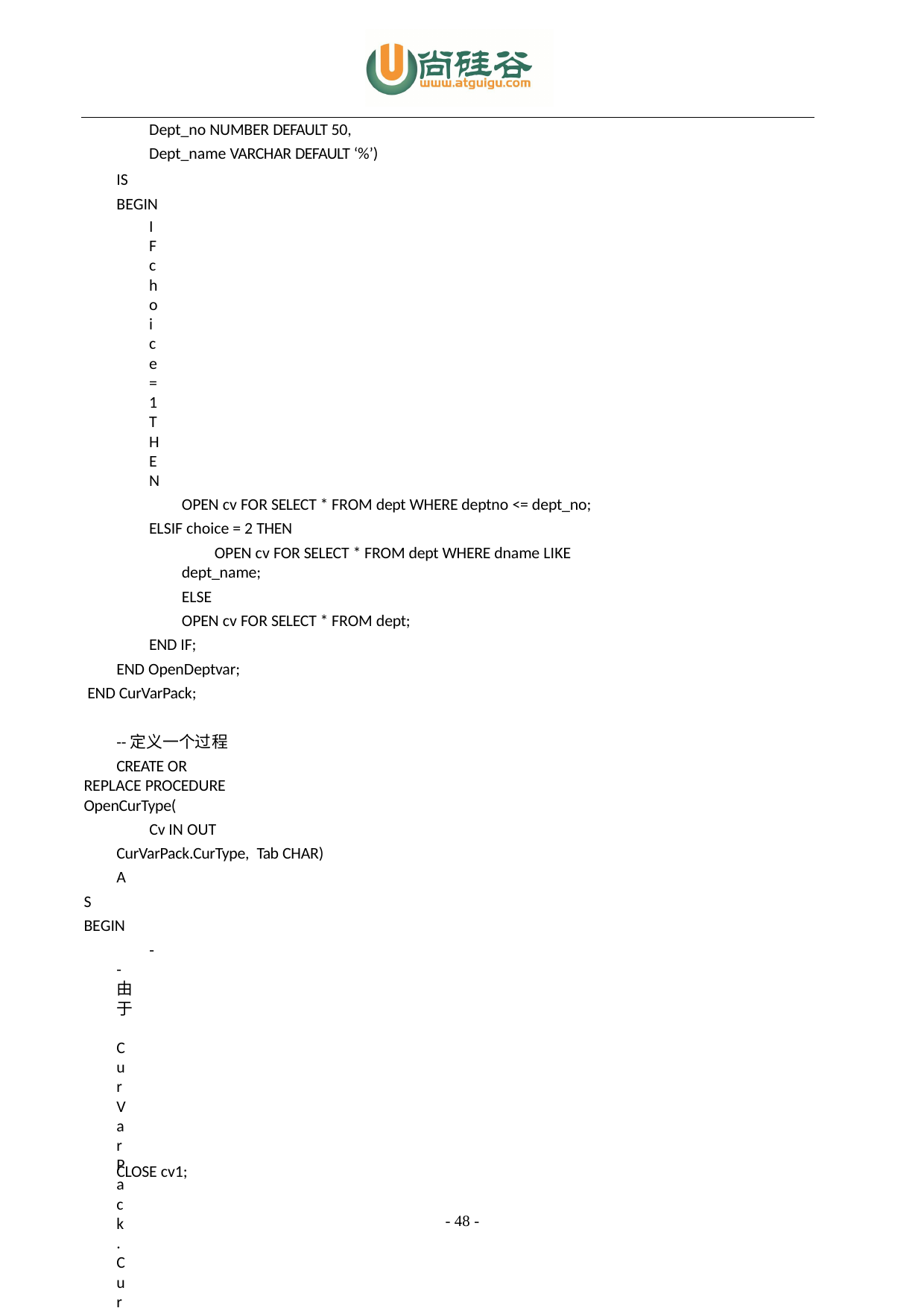

Dept_no NUMBER DEFAULT 50,  Dept_name VARCHAR DEFAULT ‘%’)
IS  BEGIN
IF choice =1 THEN
OPEN cv FOR SELECT * FROM dept WHERE deptno <= dept_no;  ELSIF choice = 2 THEN
OPEN cv FOR SELECT * FROM dept WHERE dname LIKE dept_name;
ELSE
OPEN cv FOR SELECT * FROM dept;  END IF;
END OpenDeptvar;  END CurVarPack;

--定义一个过程
CREATE OR REPLACE PROCEDURE OpenCurType(
Cv IN OUT CurVarPack.CurType,  Tab CHAR)
AS  BEGIN
--由于 CurVarPack.CurType 采用弱类型定义
--所以可以使用它定义的游标变量打开不同类型的查询语句  IF tab = ‘D’ THEN
OPEN cv FOR SELECT * FROM dept;
ELSE
OPEN cv FOR SELECT * FROM emp;  END IF;
END OpenCurType;

--定义一个应用  DECLARE
DeptRec Dept%ROWTYPE;
EmpRec Emp%ROWTYPE;  Cv1 Curvarpack.deptcurtype;  Cv2 Curvarpack.curtype;
BEGIN
DBMS_OUTPUT.PUT_LINE(’游标变量强类型定义应用’);  Curvarpack.OpenDeptVar(cv1, 1, 30);
FETCH cv1 INTO DeptRec;  WHILE cv1%FOUND LOOP
DBMS_OUTPUT.PUT_LINE(DeptRec.deptno||’:’||DeptRec.dname);  FETCH cv1 INTO DeptRec;
END LOOP;
CLOSE cv1;
- 48 -